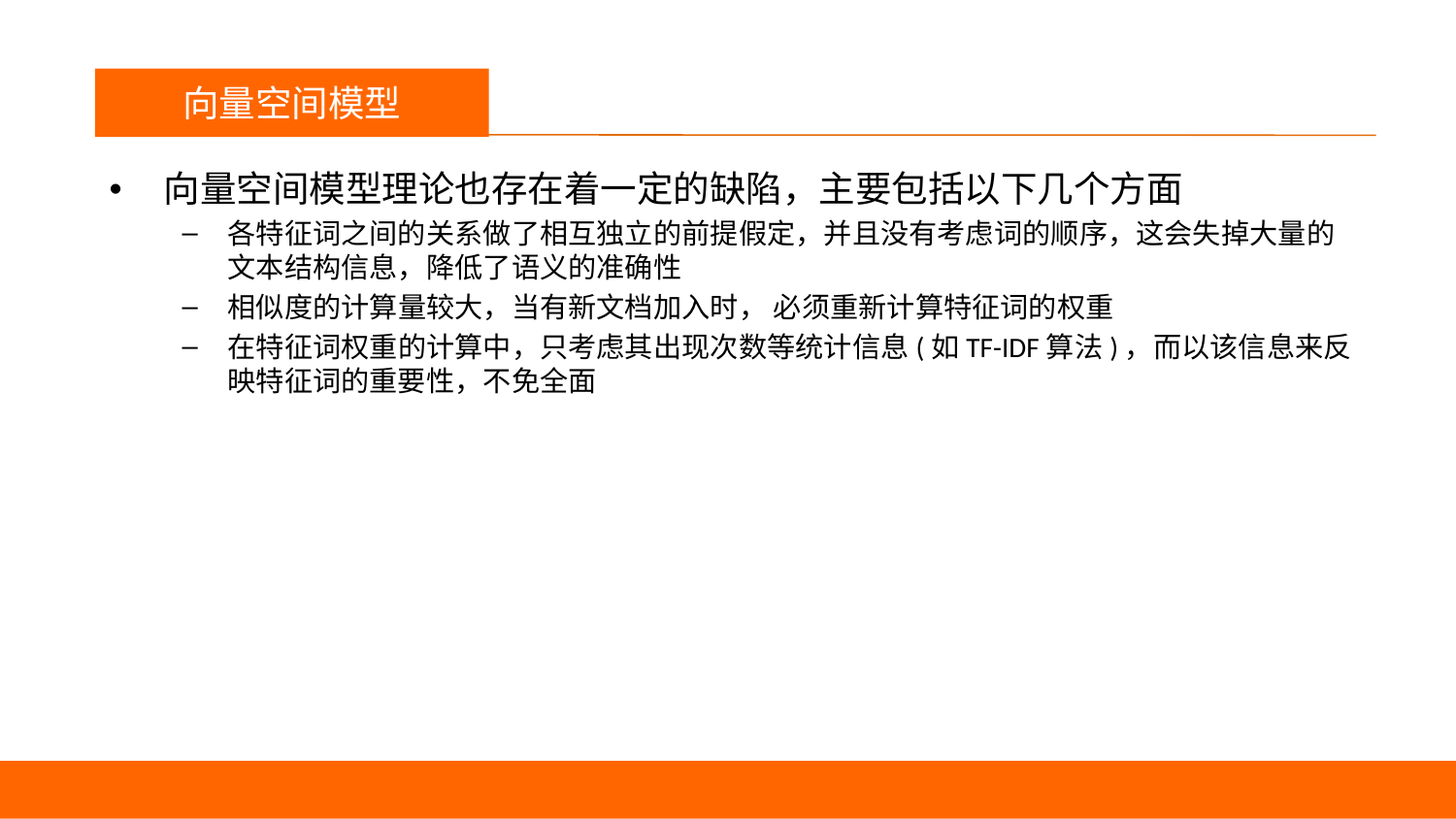

议程
向量空间模型

向量空间模型理论也存在着一定的缺陷，主要包括以下几个方面
各特征词之间的关系做了相互独立的前提假定，并且没有考虑词的顺序，这会失掉大量的文本结构信息，降低了语义的准确性
相似度的计算量较大，当有新文档加入时， 必须重新计算特征词的权重
在特征词权重的计算中，只考虑其出现次数等统计信息(如TF-IDF算法)，而以该信息来反映特征词的重要性，不免全面